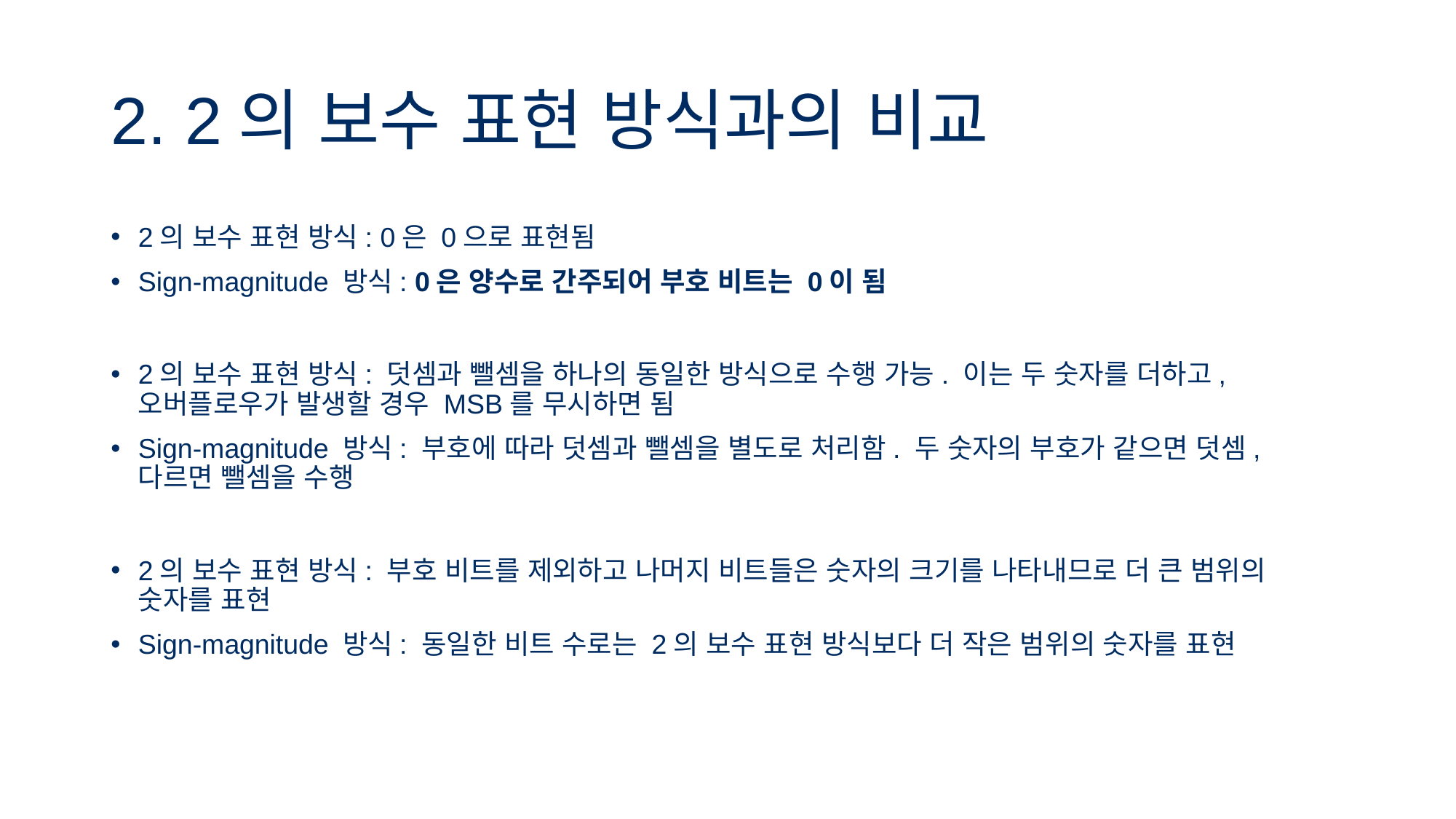

# 2. 2의 보수 표현 방식과의 비교
2의 보수 표현 방식: 0은 0으로 표현됨
Sign-magnitude 방식: 0은 양수로 간주되어 부호 비트는 0이 됨

2의 보수 표현 방식: 덧셈과 뺄셈을 하나의 동일한 방식으로 수행 가능. 이는 두 숫자를 더하고, 오버플로우가 발생할 경우 MSB를 무시하면 됨
Sign-magnitude 방식: 부호에 따라 덧셈과 뺄셈을 별도로 처리함. 두 숫자의 부호가 같으면 덧셈, 다르면 뺄셈을 수행

2의 보수 표현 방식: 부호 비트를 제외하고 나머지 비트들은 숫자의 크기를 나타내므로 더 큰 범위의 숫자를 표현
Sign-magnitude 방식: 동일한 비트 수로는 2의 보수 표현 방식보다 더 작은 범위의 숫자를 표현